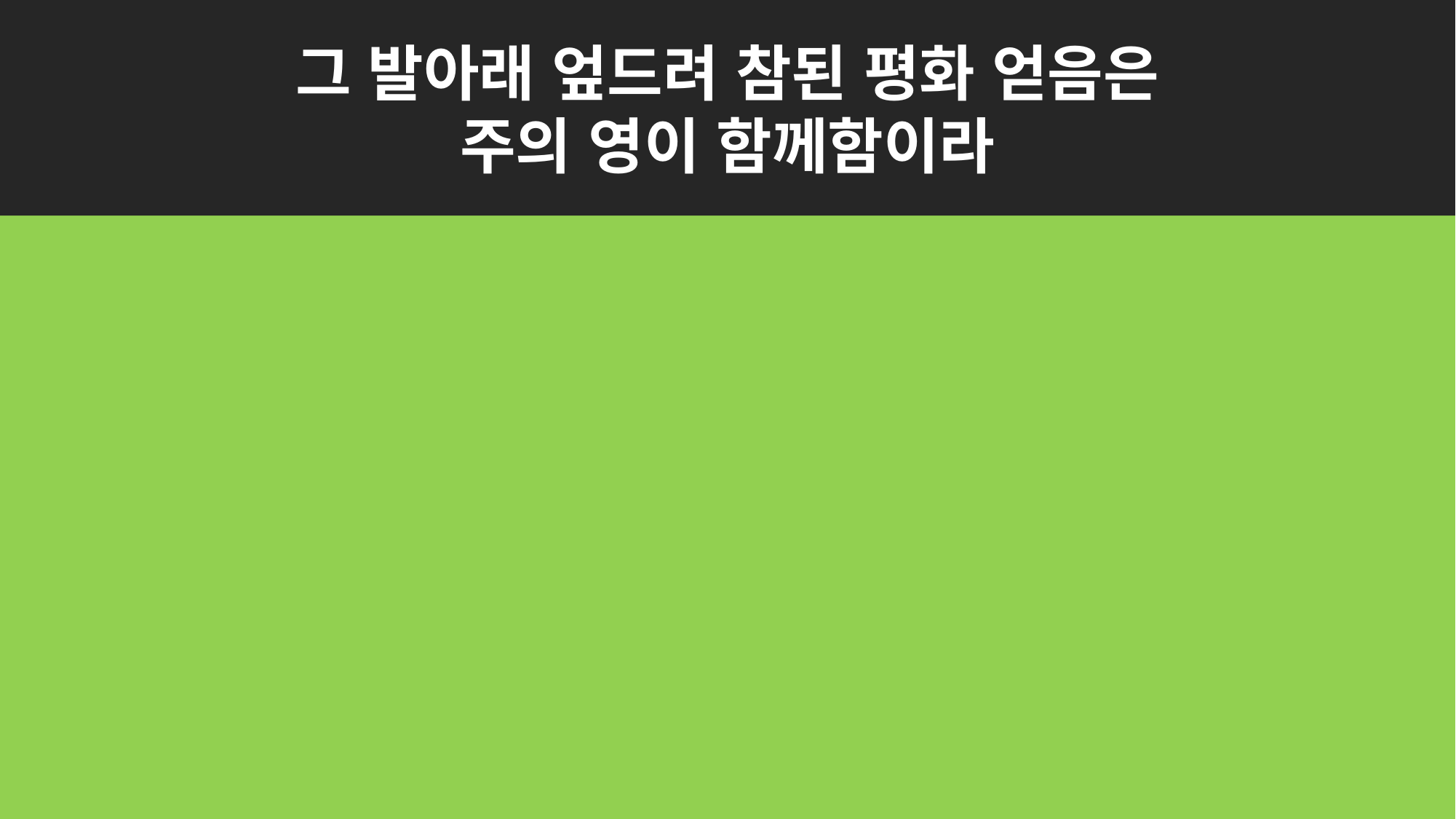

그 발아래 엎드려 참된 평화 얻음은
주의 영이 함께함이라